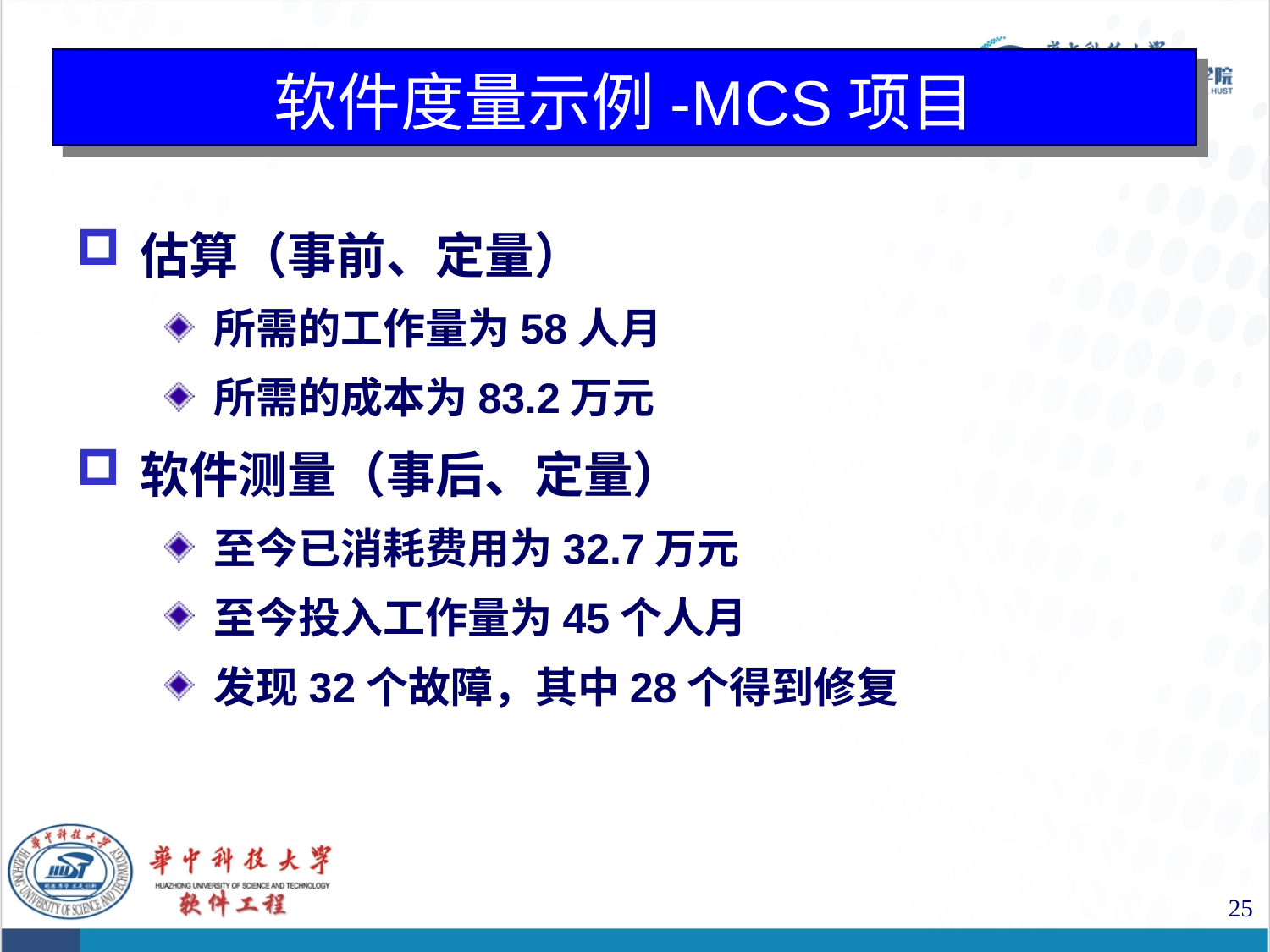

# 软件度量示例-MCS项目
估算（事前、定量）
所需的工作量为58人月
所需的成本为83.2万元
软件测量（事后、定量）
至今已消耗费用为32.7万元
至今投入工作量为45个人月
发现32个故障，其中28个得到修复
25